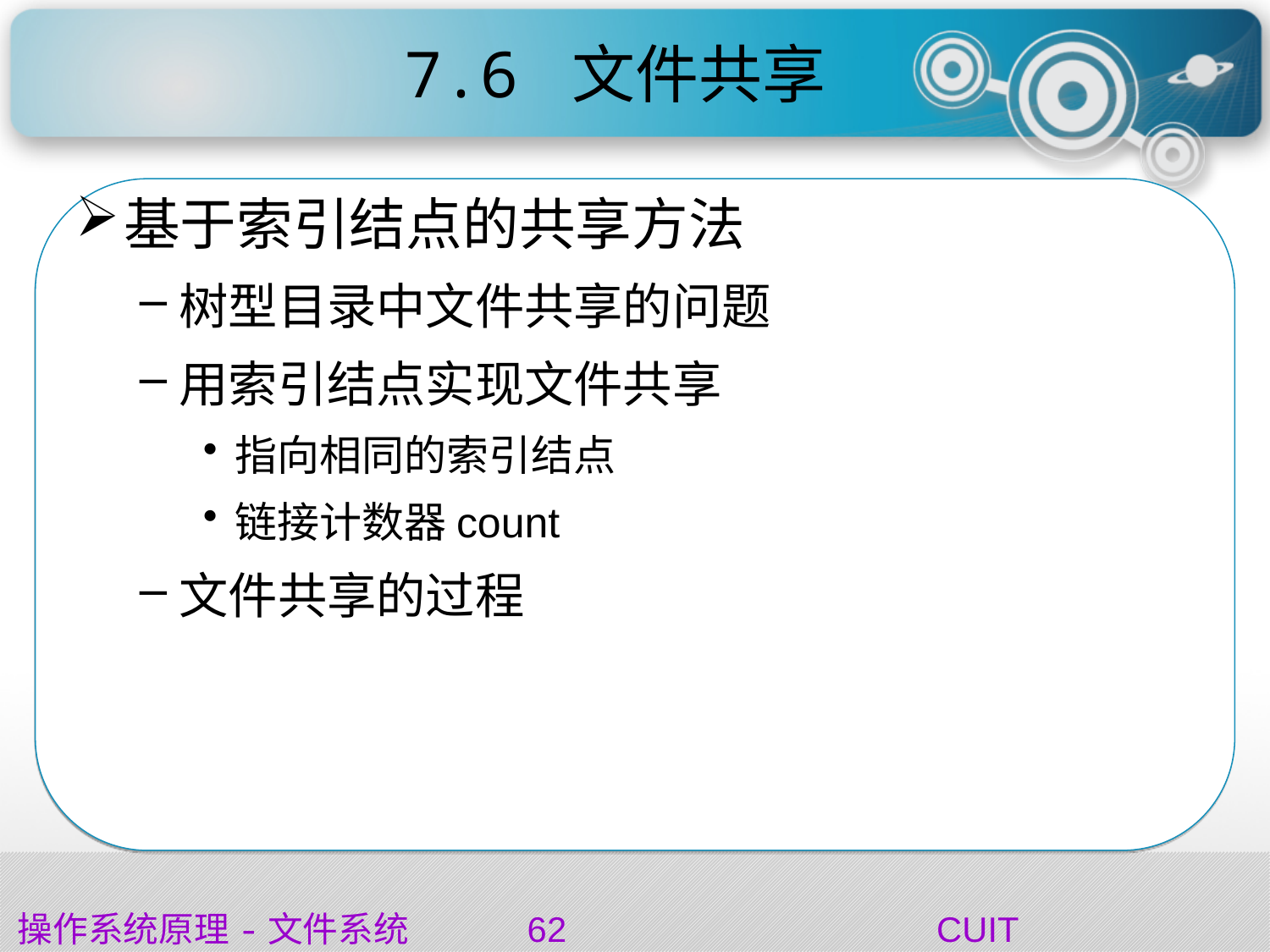

# 7.6 文件共享
基于索引结点的共享方法
树型目录中文件共享的问题
用索引结点实现文件共享
指向相同的索引结点
链接计数器count
文件共享的过程